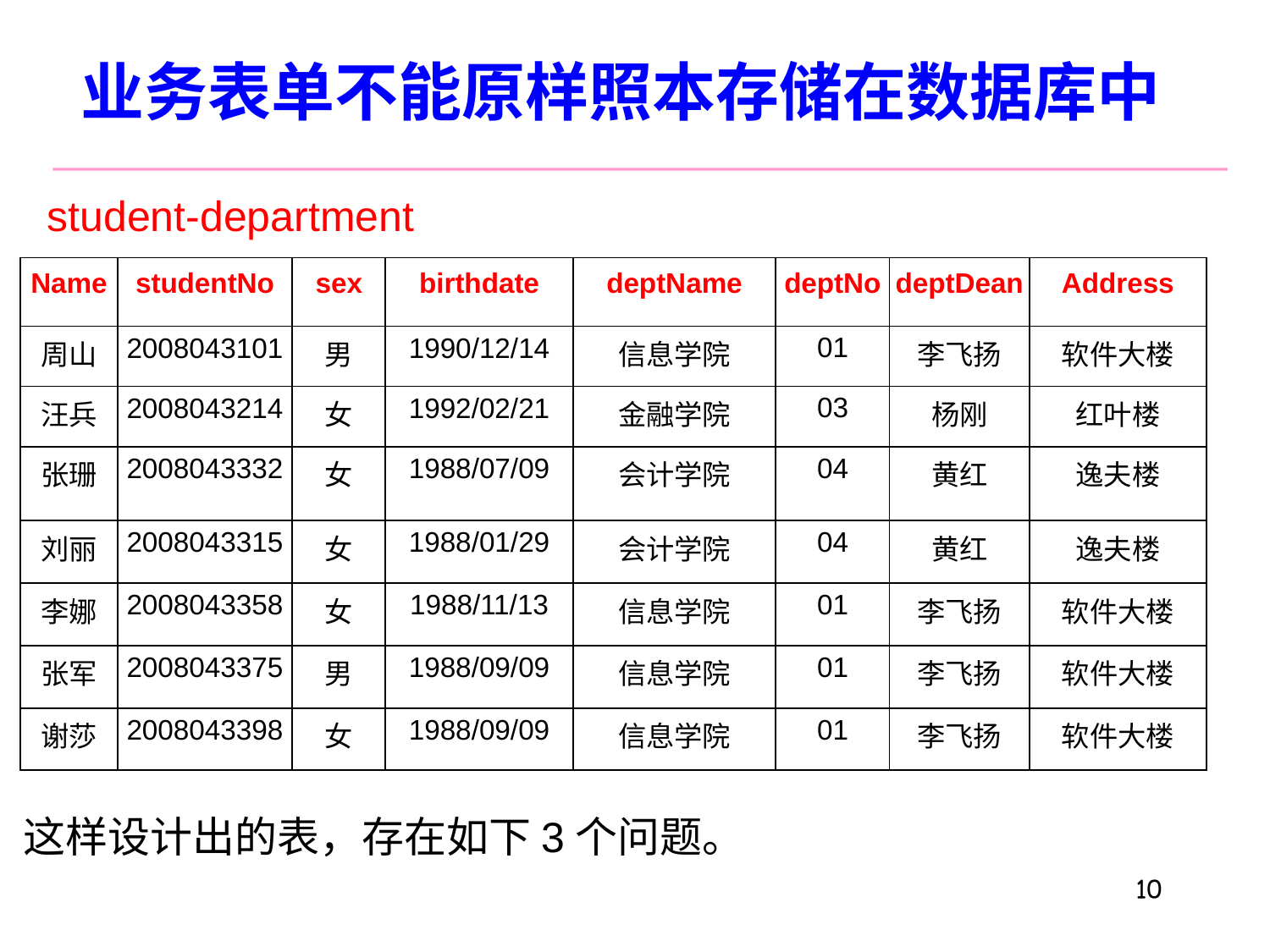

# 业务表单不能原样照本存储在数据库中
student-department
| Name | studentNo | sex | birthdate | deptName | deptNo | deptDean | Address |
| --- | --- | --- | --- | --- | --- | --- | --- |
| 周山 | 2008043101 | 男 | 1990/12/14 | 信息学院 | 01 | 李飞扬 | 软件大楼 |
| 汪兵 | 2008043214 | 女 | 1992/02/21 | 金融学院 | 03 | 杨刚 | 红叶楼 |
| 张珊 | 2008043332 | 女 | 1988/07/09 | 会计学院 | 04 | 黄红 | 逸夫楼 |
| 刘丽 | 2008043315 | 女 | 1988/01/29 | 会计学院 | 04 | 黄红 | 逸夫楼 |
| 李娜 | 2008043358 | 女 | 1988/11/13 | 信息学院 | 01 | 李飞扬 | 软件大楼 |
| 张军 | 2008043375 | 男 | 1988/09/09 | 信息学院 | 01 | 李飞扬 | 软件大楼 |
| 谢莎 | 2008043398 | 女 | 1988/09/09 | 信息学院 | 01 | 李飞扬 | 软件大楼 |
这样设计出的表，存在如下3个问题。
10